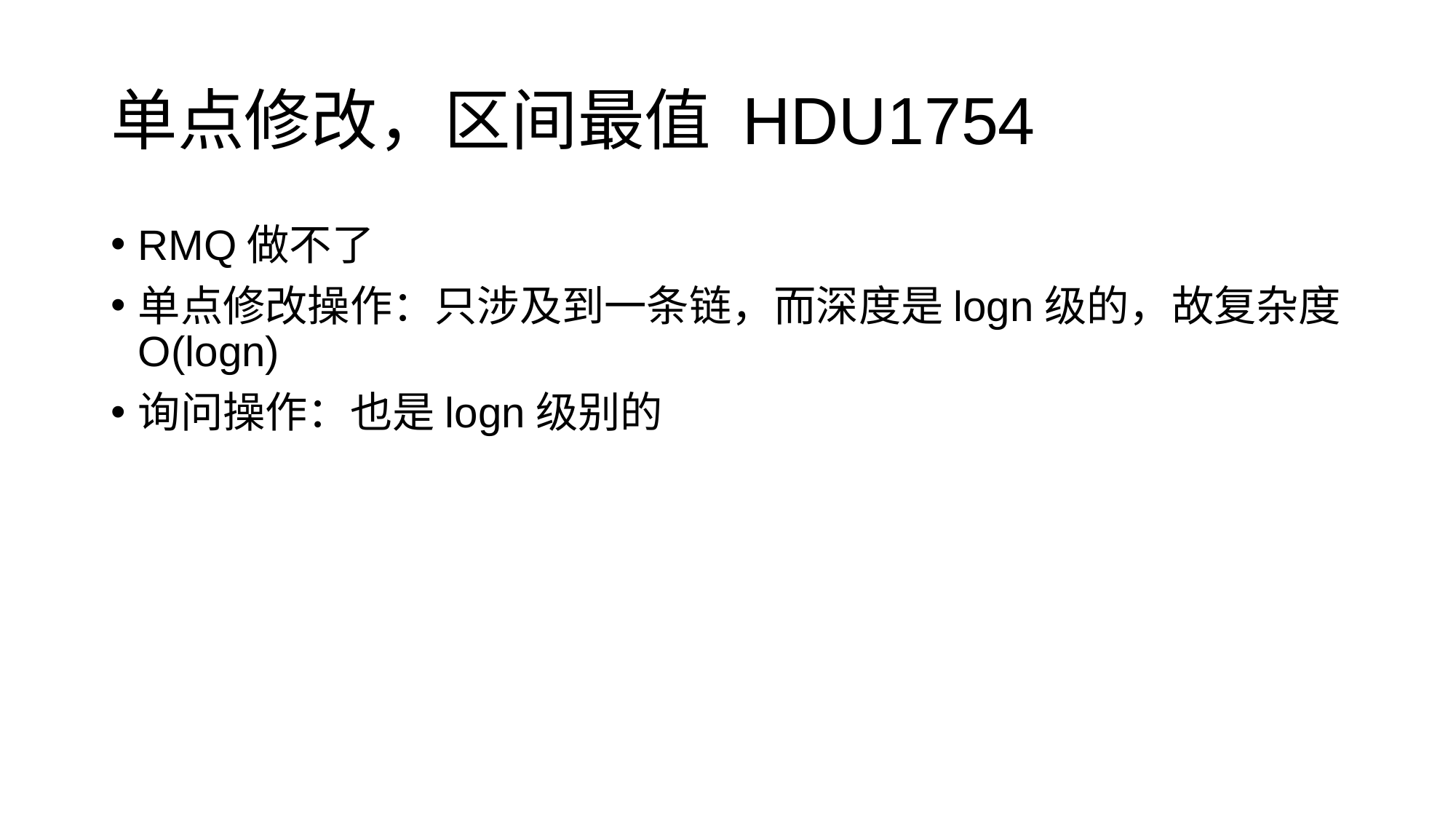

# 单点修改，区间最值 HDU1754
RMQ做不了
单点修改操作：只涉及到一条链，而深度是logn级的，故复杂度O(logn)
询问操作：也是logn级别的